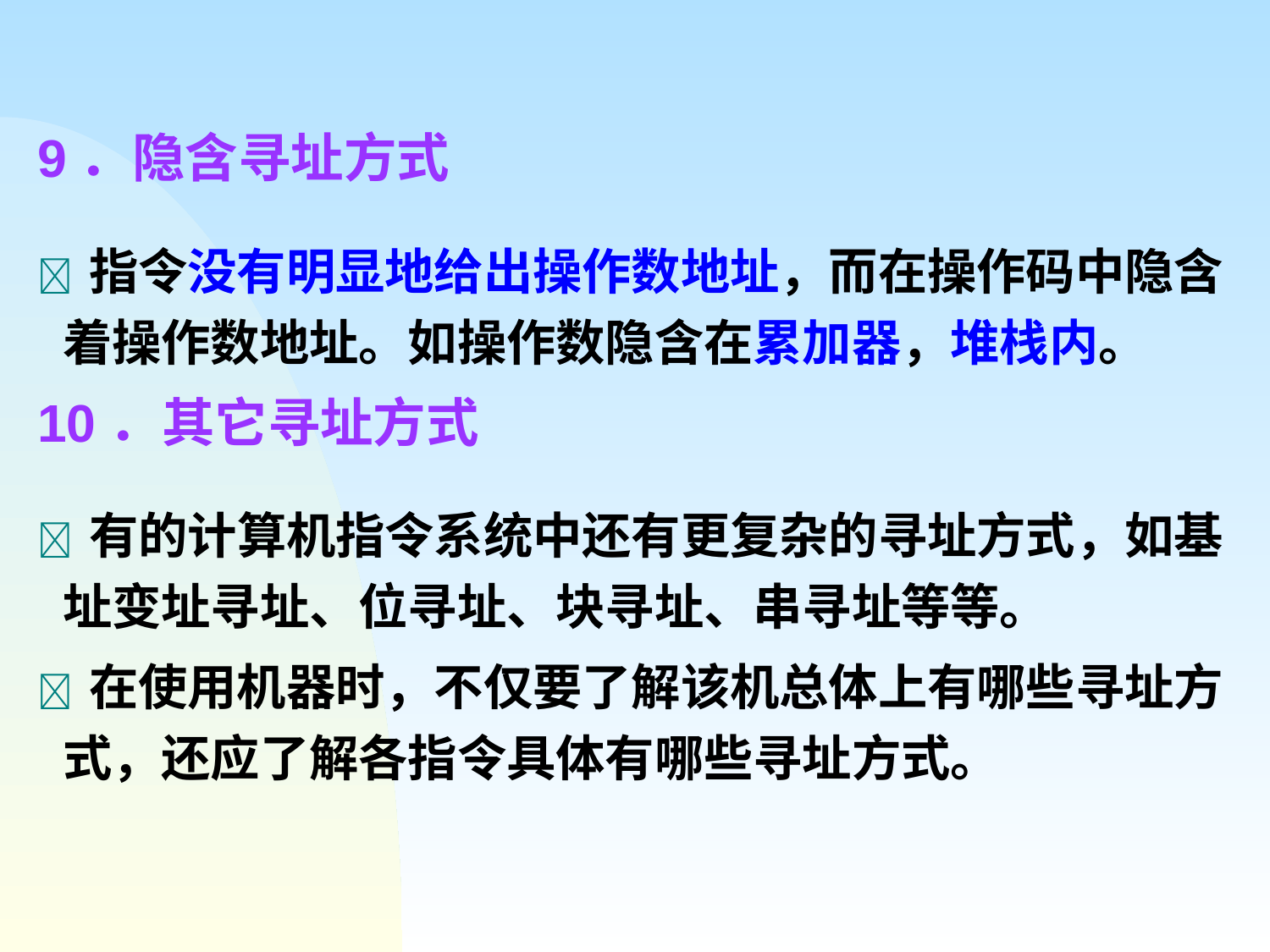

9．隐含寻址方式
• 指令没有明显地给出操作数地址，而在操作码中隐含着操作数地址。如操作数隐含在累加器，堆栈内。
10．其它寻址方式
• 有的计算机指令系统中还有更复杂的寻址方式，如基址变址寻址、位寻址、块寻址、串寻址等等。
• 在使用机器时，不仅要了解该机总体上有哪些寻址方式，还应了解各指令具体有哪些寻址方式。